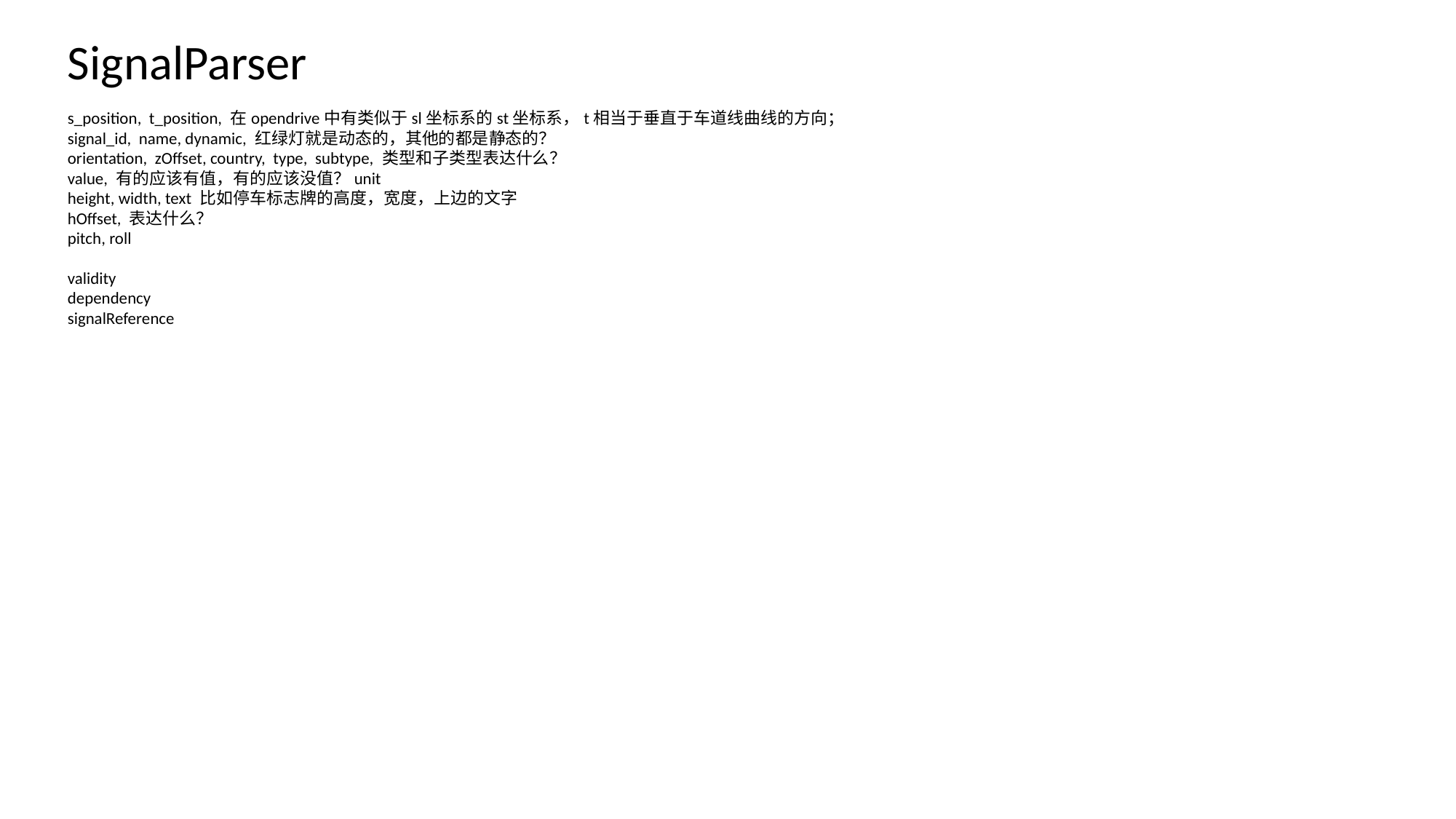

SignalParser
s_position,  t_position, 在opendrive中有类似于sl坐标系的st坐标系，t相当于垂直于车道线曲线的方向；
signal_id,  name, dynamic, 红绿灯就是动态的，其他的都是静态的？
orientation,  zOffset, country,  type,  subtype, 类型和子类型表达什么？
value, 有的应该有值，有的应该没值？unit
height, width, text 比如停车标志牌的高度，宽度，上边的文字
hOffset, 表达什么？
pitch, roll

validity
dependency
signalReference